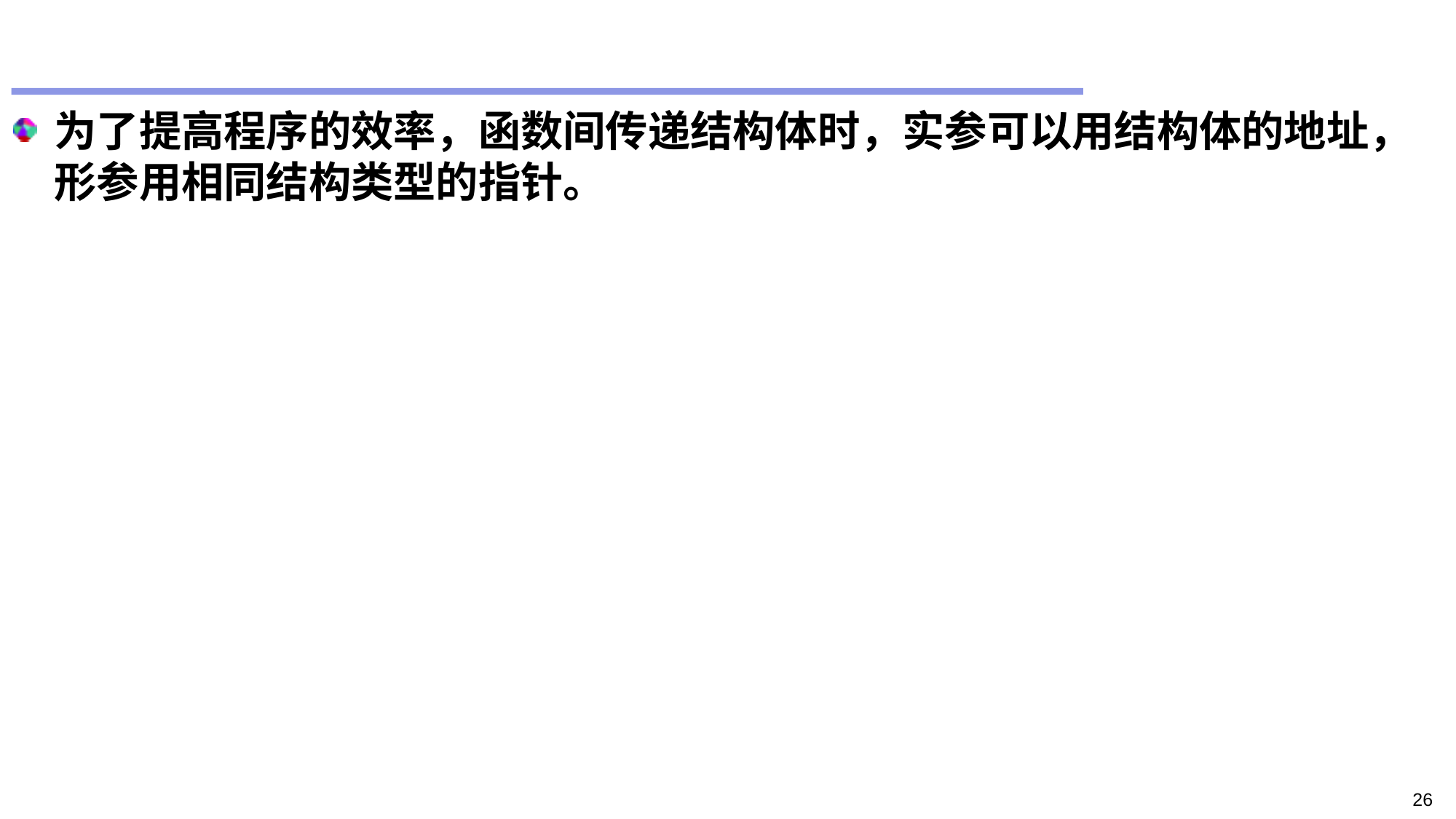

#
为了提高程序的效率，函数间传递结构体时，实参可以用结构体的地址，形参用相同结构类型的指针。

26